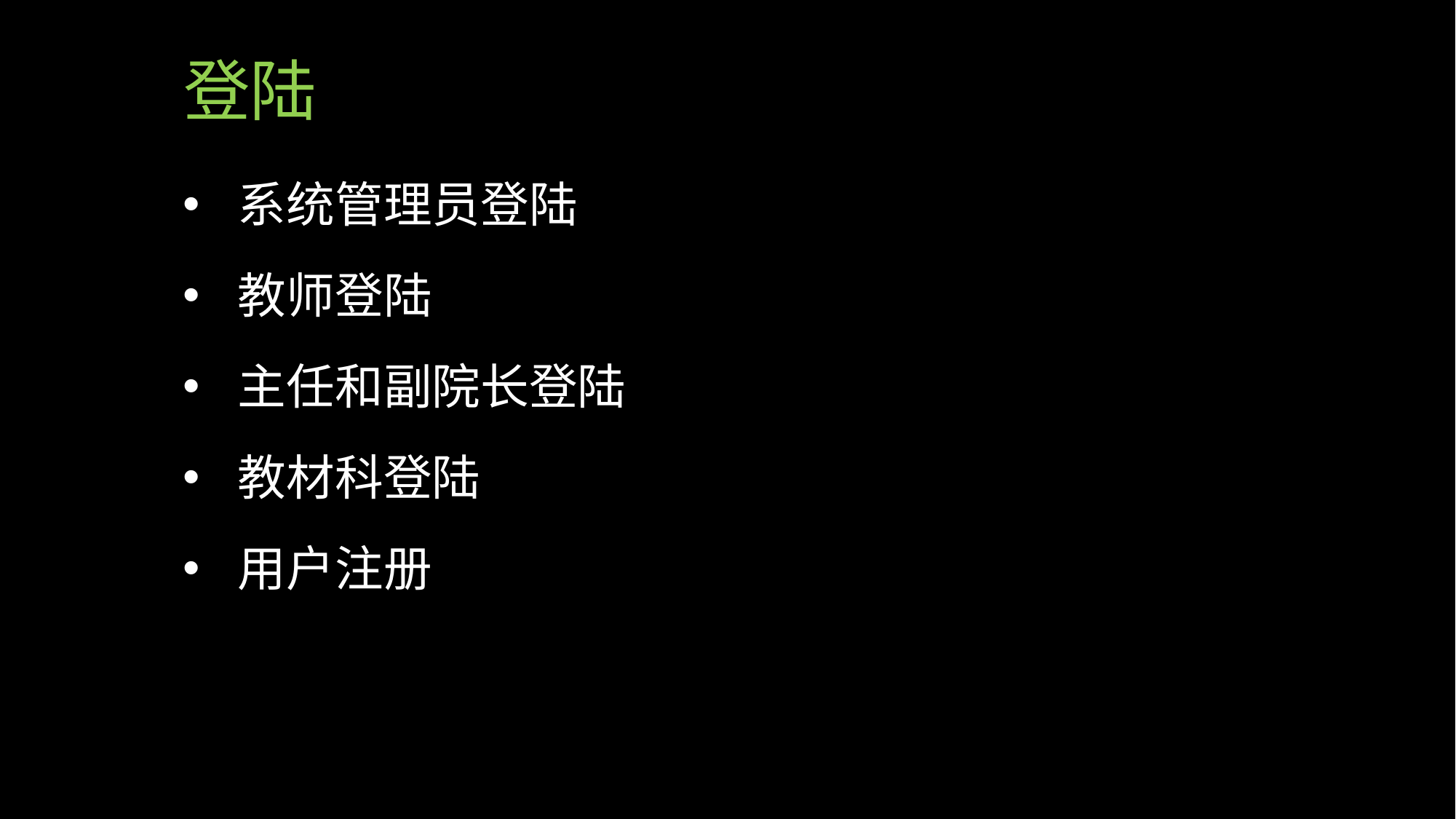

# 登陆
系统管理员登陆

教师登陆

主任和副院长登陆

教材科登陆

用户注册